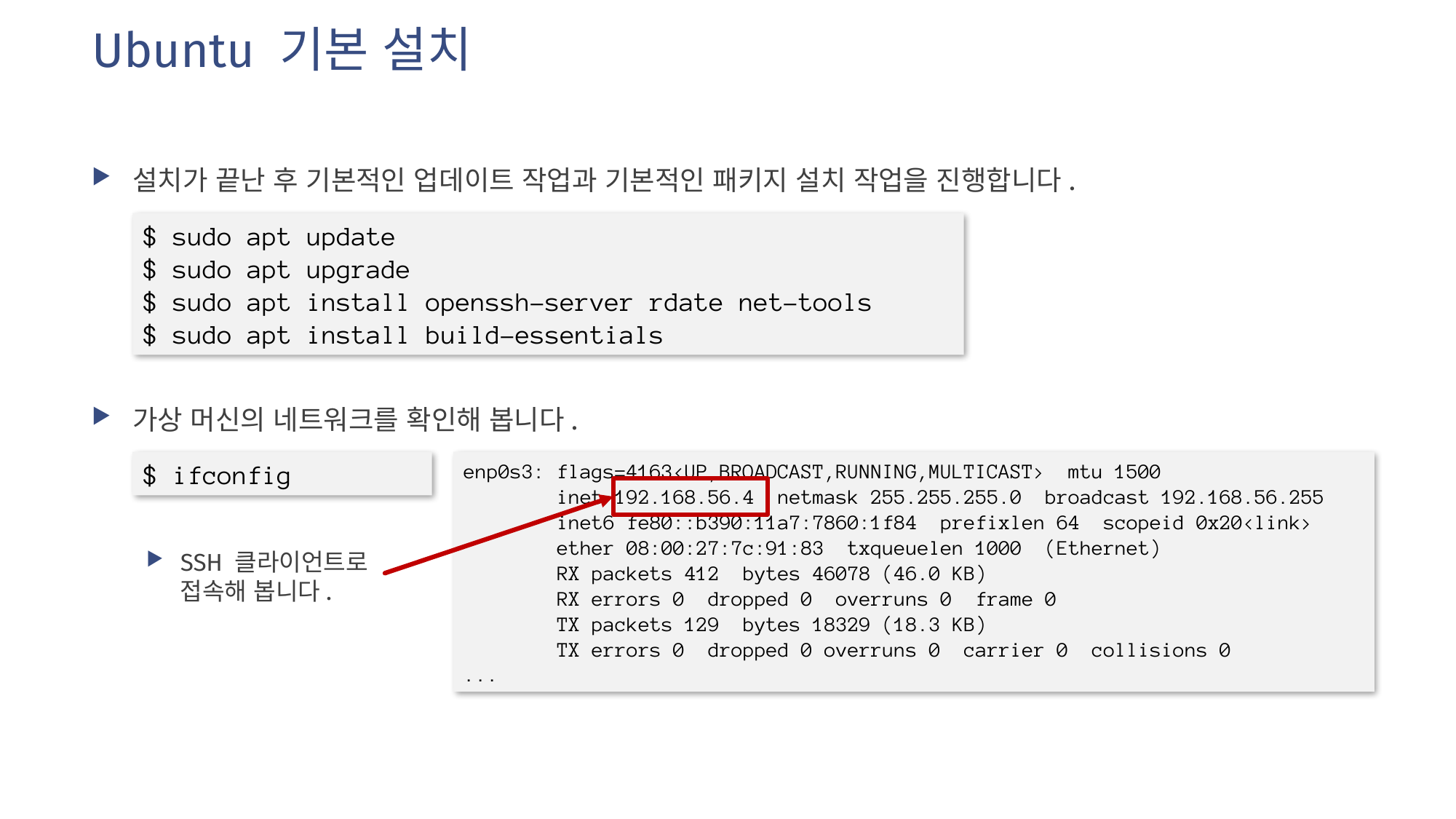

# Ubuntu 기본 설치
설치가 끝난 후 기본적인 업데이트 작업과 기본적인 패키지 설치 작업을 진행합니다.

가상 머신의 네트워크를 확인해 봅니다.

SSH 클라이언트로
접속해 봅니다.

$ sudo apt update
$ sudo apt upgrade
$ sudo apt install openssh-server rdate net-tools
$ sudo apt install build-essentials
$ ifconfig
enp0s3: flags=4163<UP,BROADCAST,RUNNING,MULTICAST>  mtu 1500
        inet 192.168.56.4  netmask 255.255.255.0  broadcast 192.168.56.255
        inet6 fe80::b390:11a7:7860:1f84  prefixlen 64  scopeid 0x20<link>
        ether 08:00:27:7c:91:83  txqueuelen 1000  (Ethernet)
        RX packets 412  bytes 46078 (46.0 KB)
        RX errors 0  dropped 0  overruns 0  frame 0
        TX packets 129  bytes 18329 (18.3 KB)
        TX errors 0  dropped 0 overruns 0  carrier 0  collisions 0
...